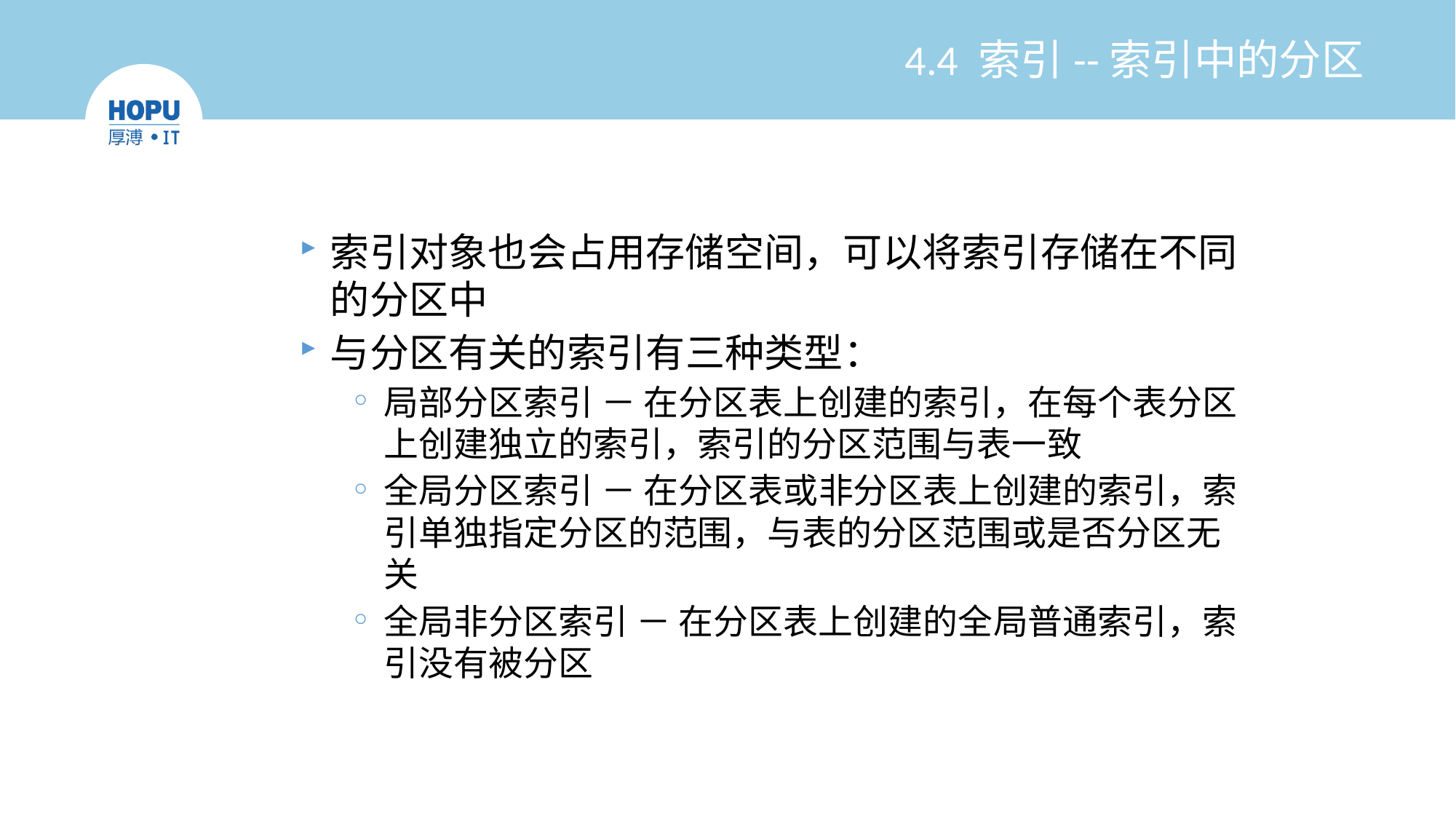

# 4.4 索引--索引中的分区
索引对象也会占用存储空间，可以将索引存储在不同的分区中
与分区有关的索引有三种类型：
局部分区索引 － 在分区表上创建的索引，在每个表分区上创建独立的索引，索引的分区范围与表一致
全局分区索引 － 在分区表或非分区表上创建的索引，索引单独指定分区的范围，与表的分区范围或是否分区无关
全局非分区索引 － 在分区表上创建的全局普通索引，索引没有被分区